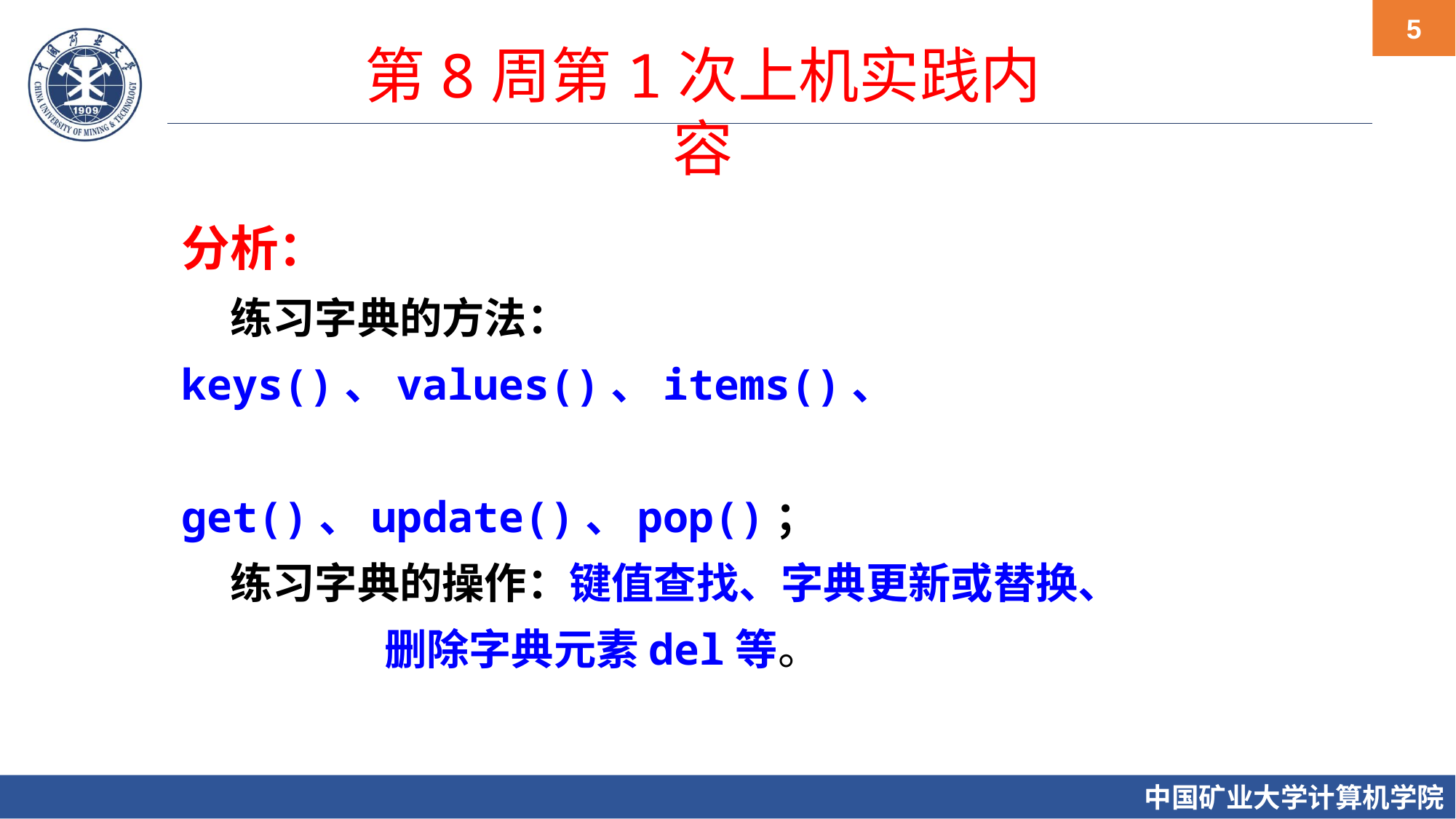

第8周第1次上机实践内容
分析：
    练习字典的方法：keys()、values()、items()、
                    get()、update()、pop()；
    练习字典的操作：键值查找、字典更新或替换、
                    删除字典元素del等。